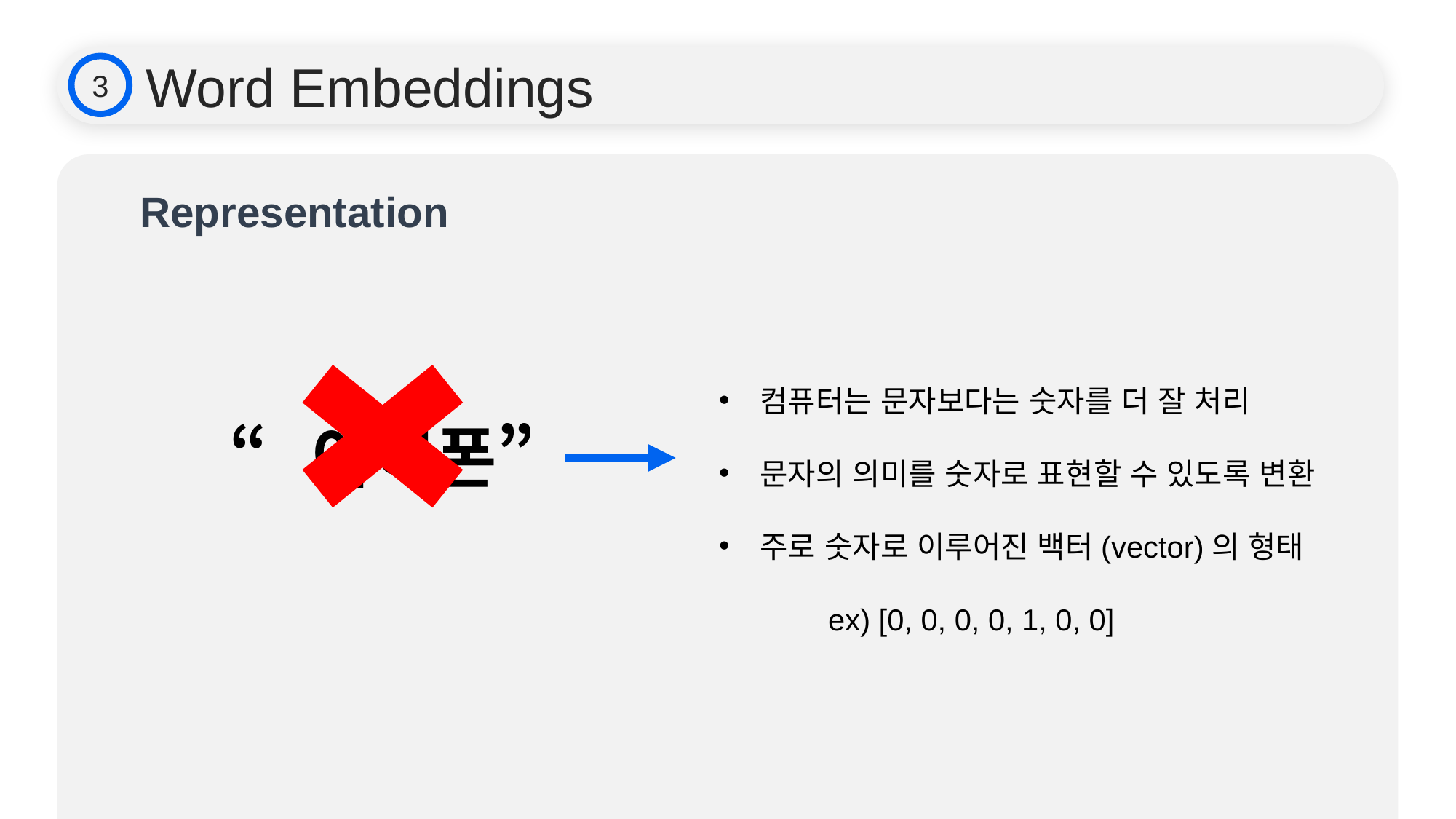

Word Embeddings
3

Representation

컴퓨터는 문자보다는 숫자를 더 잘 처리
문자의 의미를 숫자로 표현할 수 있도록 변환
주로 숫자로 이루어진 백터(vector)의 형태
	ex) [0, 0, 0, 0, 1, 0, 0]
“아이폰”